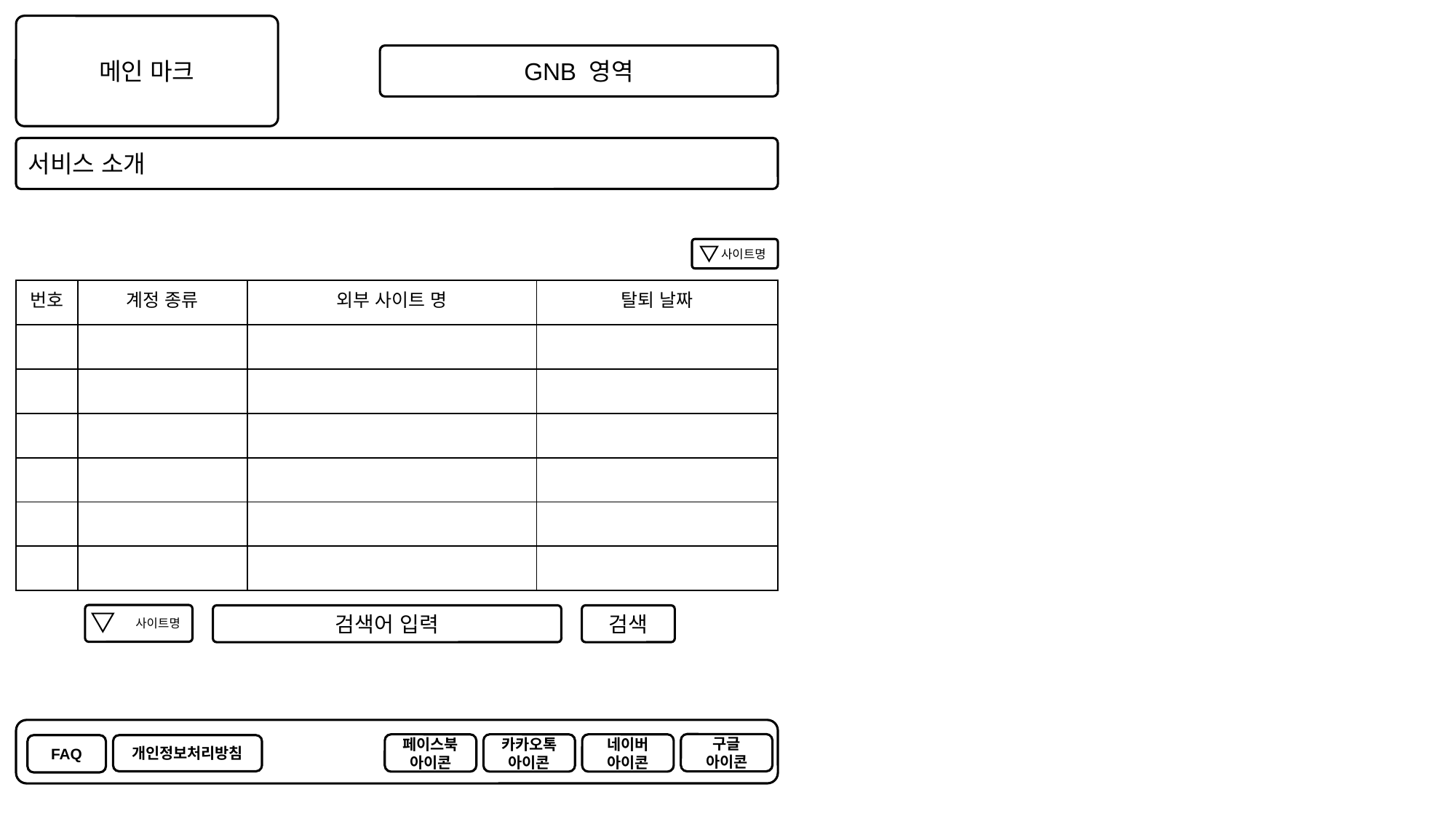

메인 마크
GNB 영역
서비스 소개
사이트명

| 번호 | 계정 종류 | 외부 사이트 명 | 탈퇴 날짜 |
| --- | --- | --- | --- |
|  |  |  |  |
|  |  |  |  |
|  |  |  |  |
|  |  |  |  |
|  |  |  |  |
|  |  |  |  |
사이트명
검색어 입력
검색

구글
아이콘
카카오톡
아이콘
네이버
아이콘
페이스북
아이콘
FAQ
개인정보처리방침